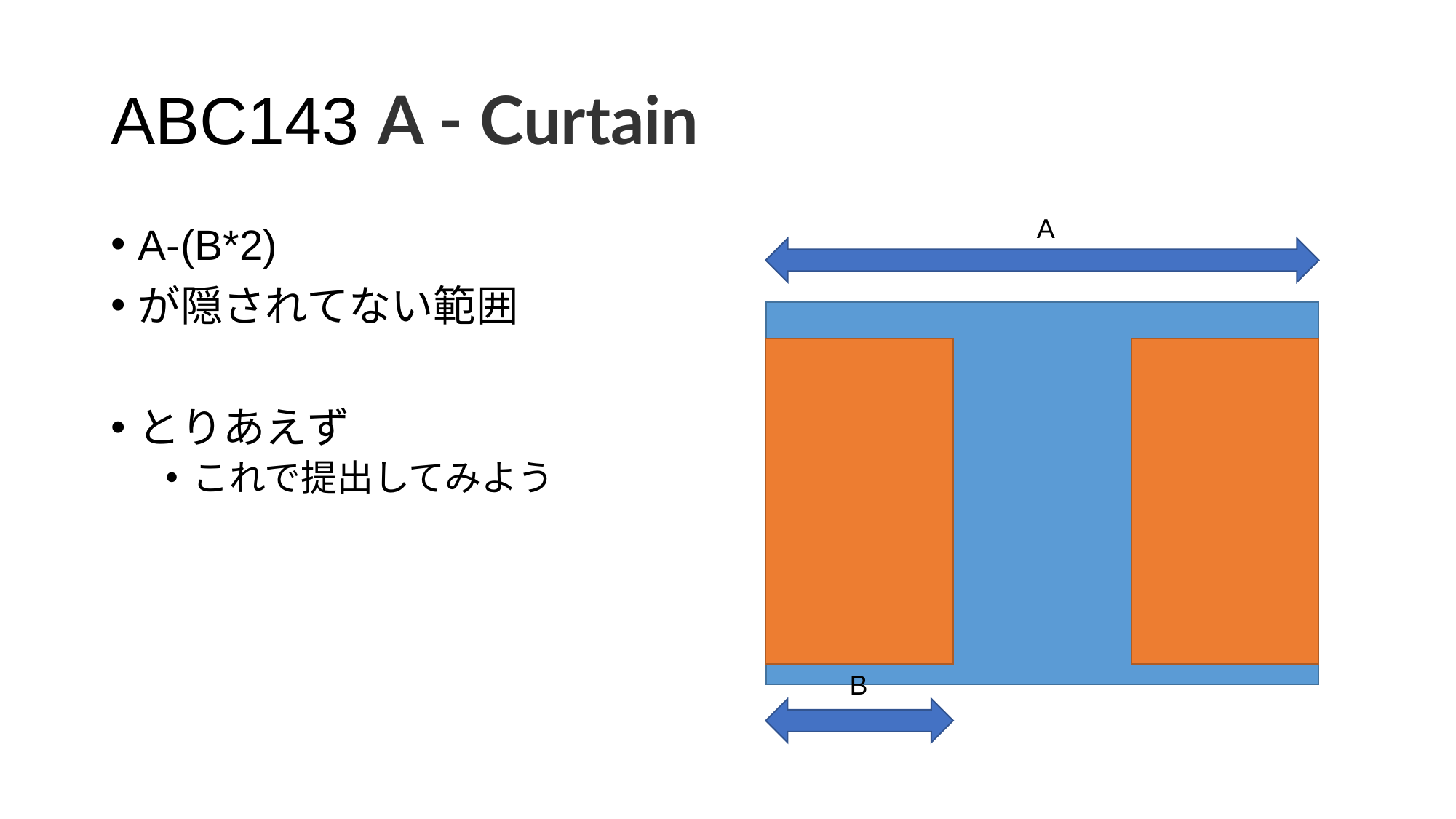

# ABC143 A - Curtain
A
A-(B*2)
が隠されてない範囲

とりあえず
これで提出してみよう

B